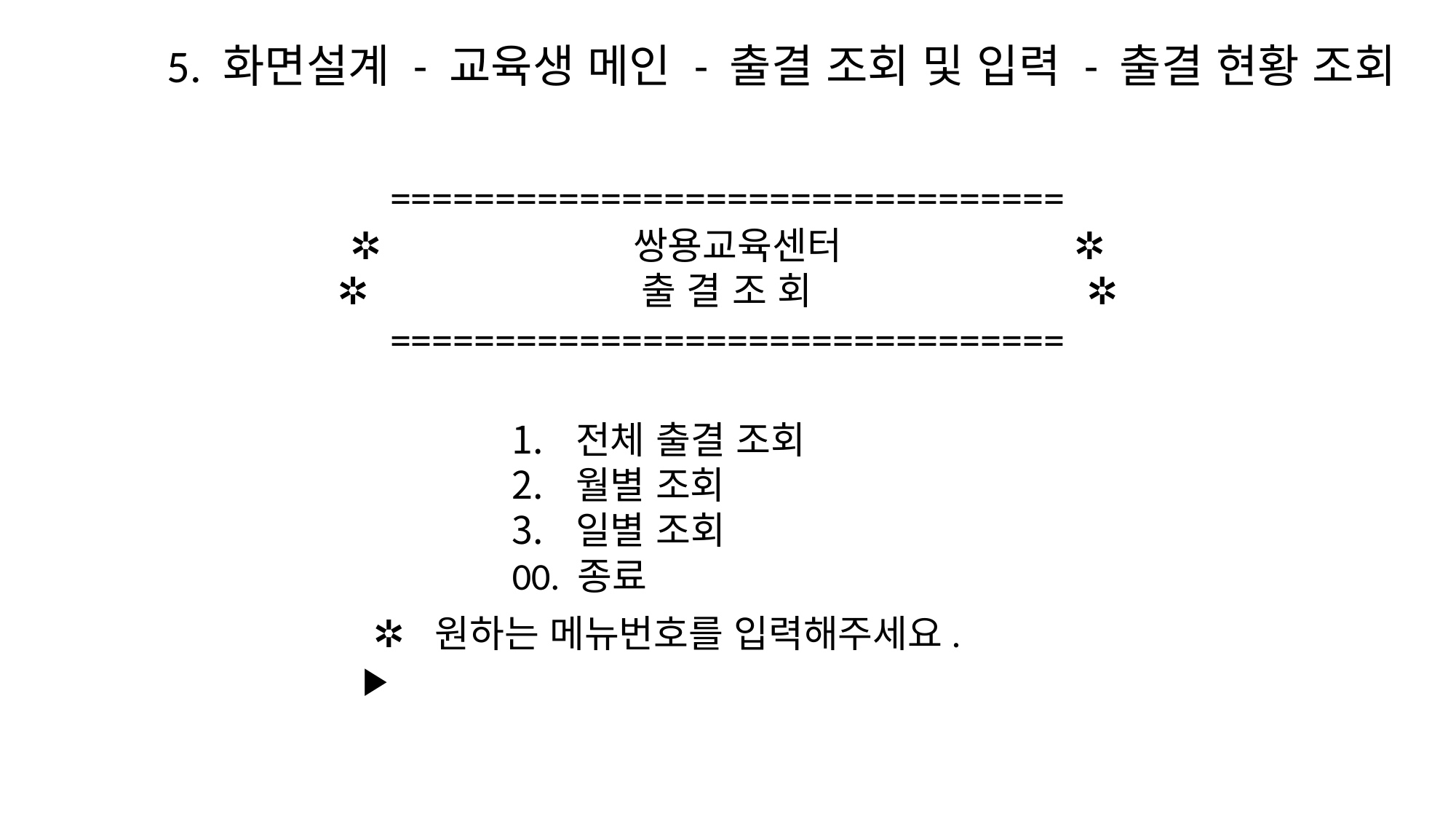

5. 화면설계 - 교육생 메인 - 출결 조회 및 입력 - 출결 현황 조회
================================
✲                       쌍용교육센터                      ✲
✲                         출 결 조 회                          ✲
================================
전체 출결 조회
월별 조회
일별 조회
00. 종료
 ✲  원하는 메뉴번호를 입력해주세요.
▶